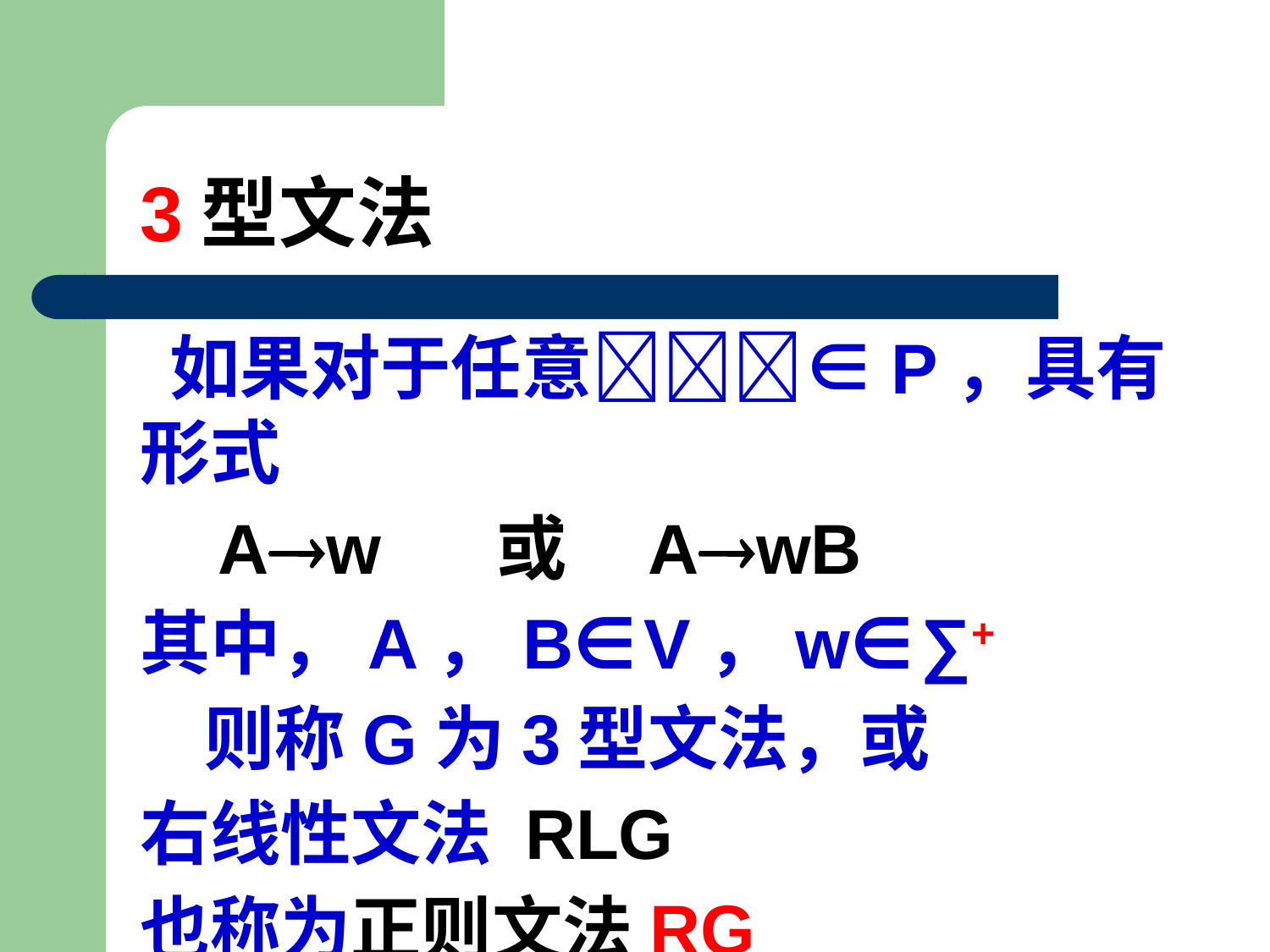

# 3型文法
 如果对于任意α→β∈P，具有形式
    A→w     或    A→wB
其中，A，B∈V，w∈∑+
   则称G为3型文法，或
右线性文法 RLG
也称为正则文法RG